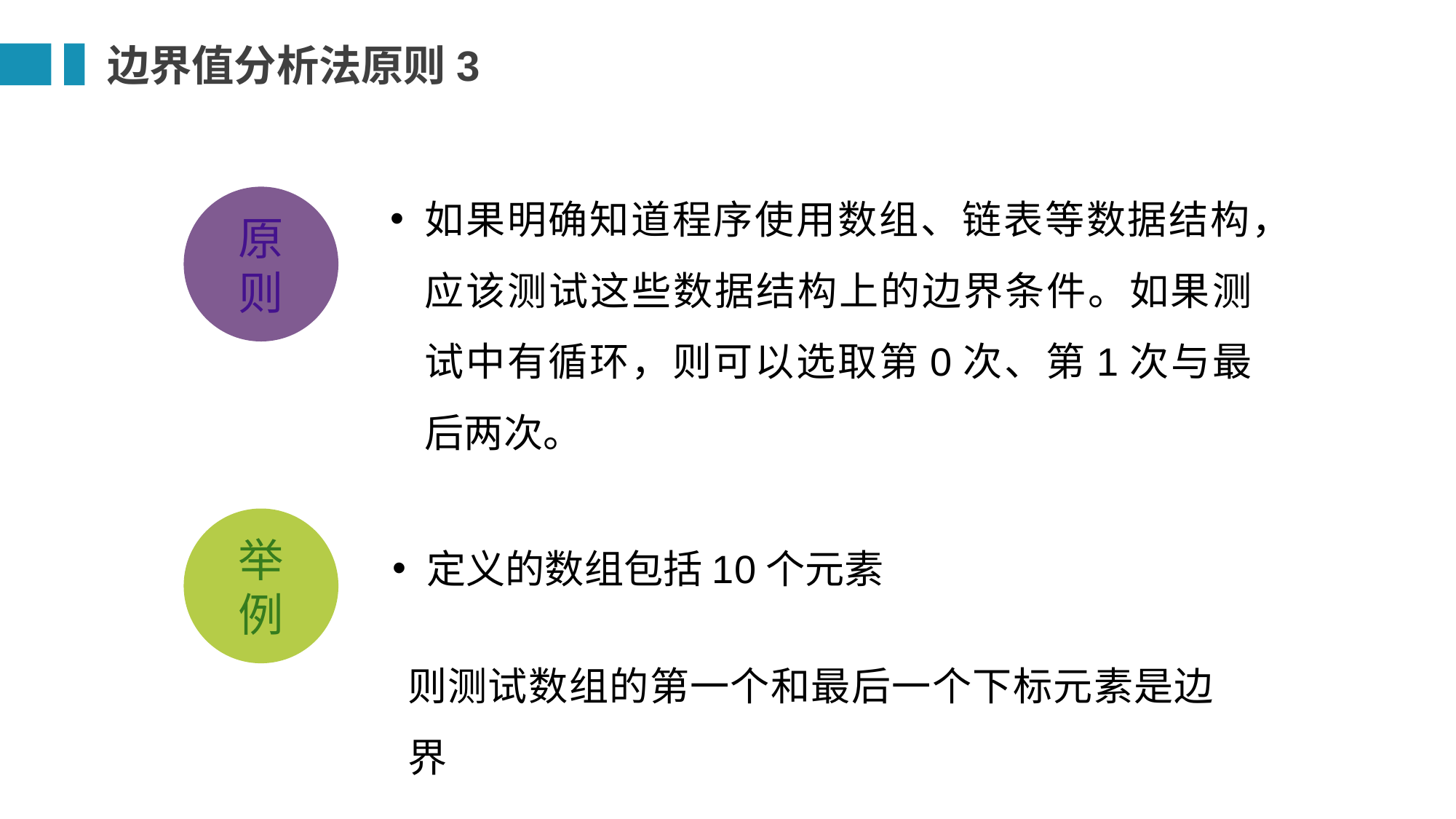

边界值分析法原则3

如果明确知道程序使用数组、链表等数据结构，应该测试这些数据结构上的边界条件。如果测试中有循环，则可以选取第0次、第1次与最后两次。
原
则
举
例
定义的数组包括10个元素
则测试数组的第一个和最后一个下标元素是边界
53